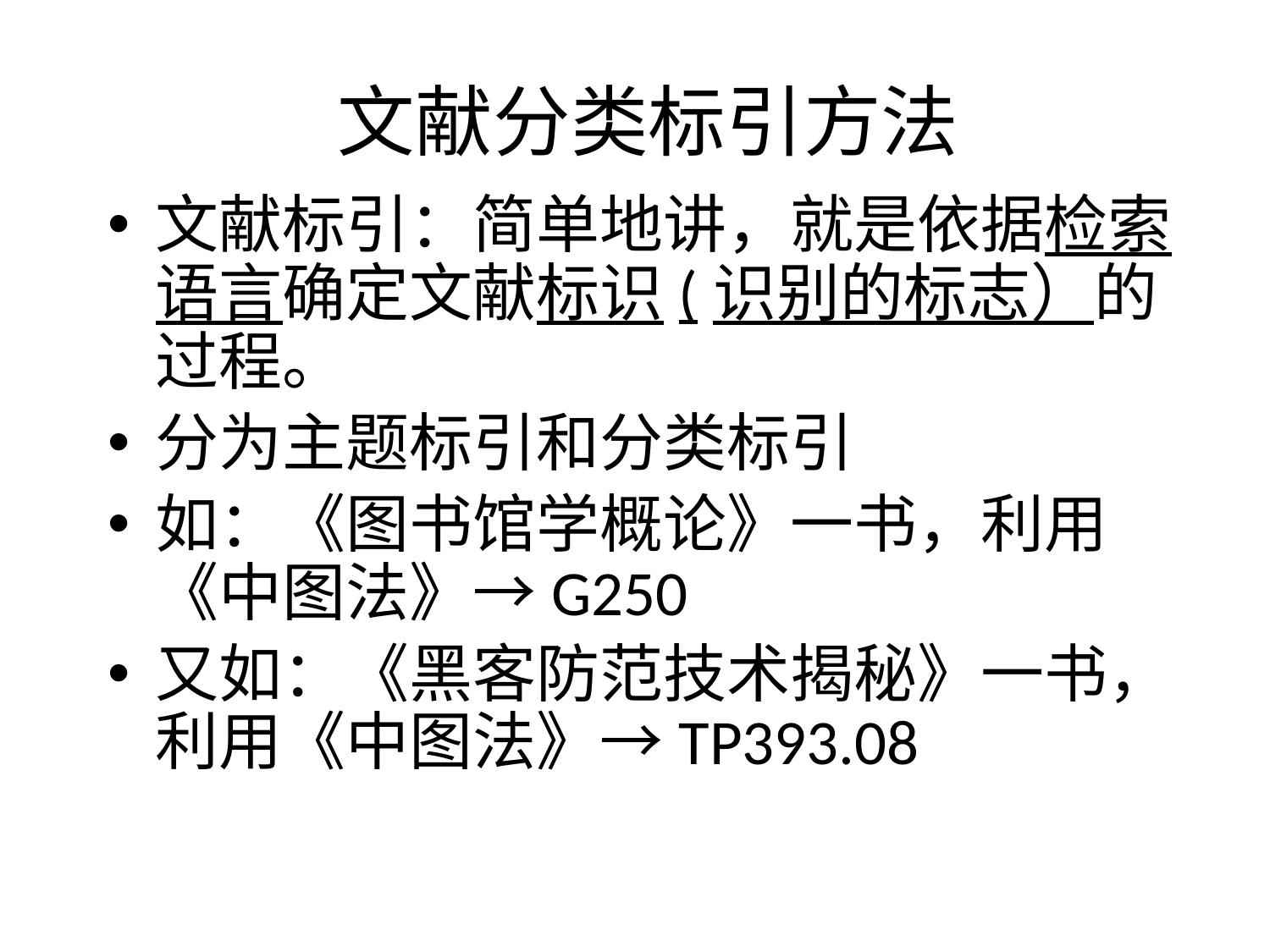

# 文献分类标引方法
文献标引：简单地讲，就是依据检索语言确定文献标识(识别的标志）的过程。
分为主题标引和分类标引
如：《图书馆学概论》一书，利用《中图法》→G250
又如：《黑客防范技术揭秘》一书，利用《中图法》→TP393.08